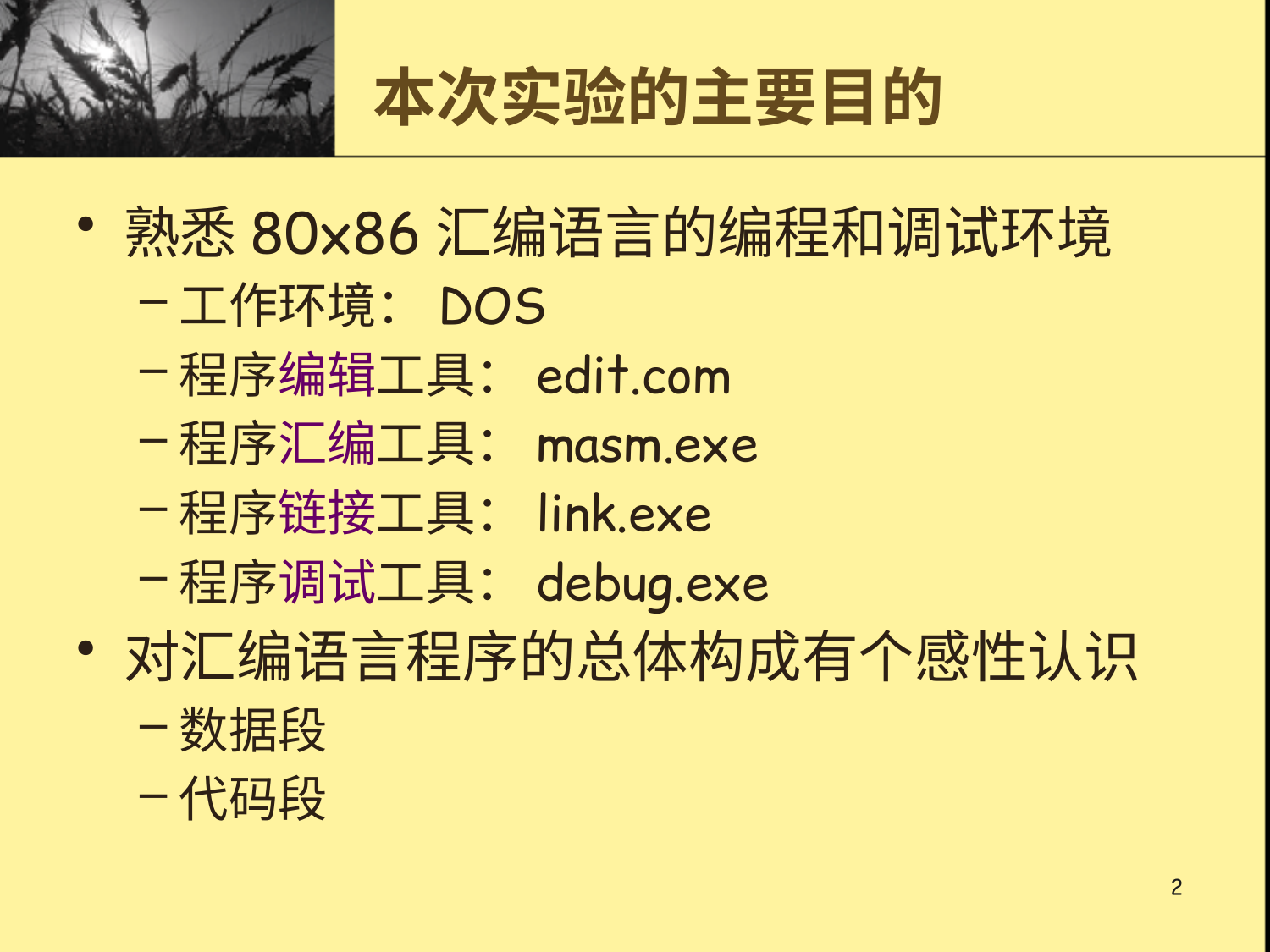

# 本次实验的主要目的
熟悉80x86汇编语言的编程和调试环境
工作环境：DOS
程序编辑工具：edit.com
程序汇编工具：masm.exe
程序链接工具：link.exe
程序调试工具：debug.exe
对汇编语言程序的总体构成有个感性认识
数据段
代码段
2